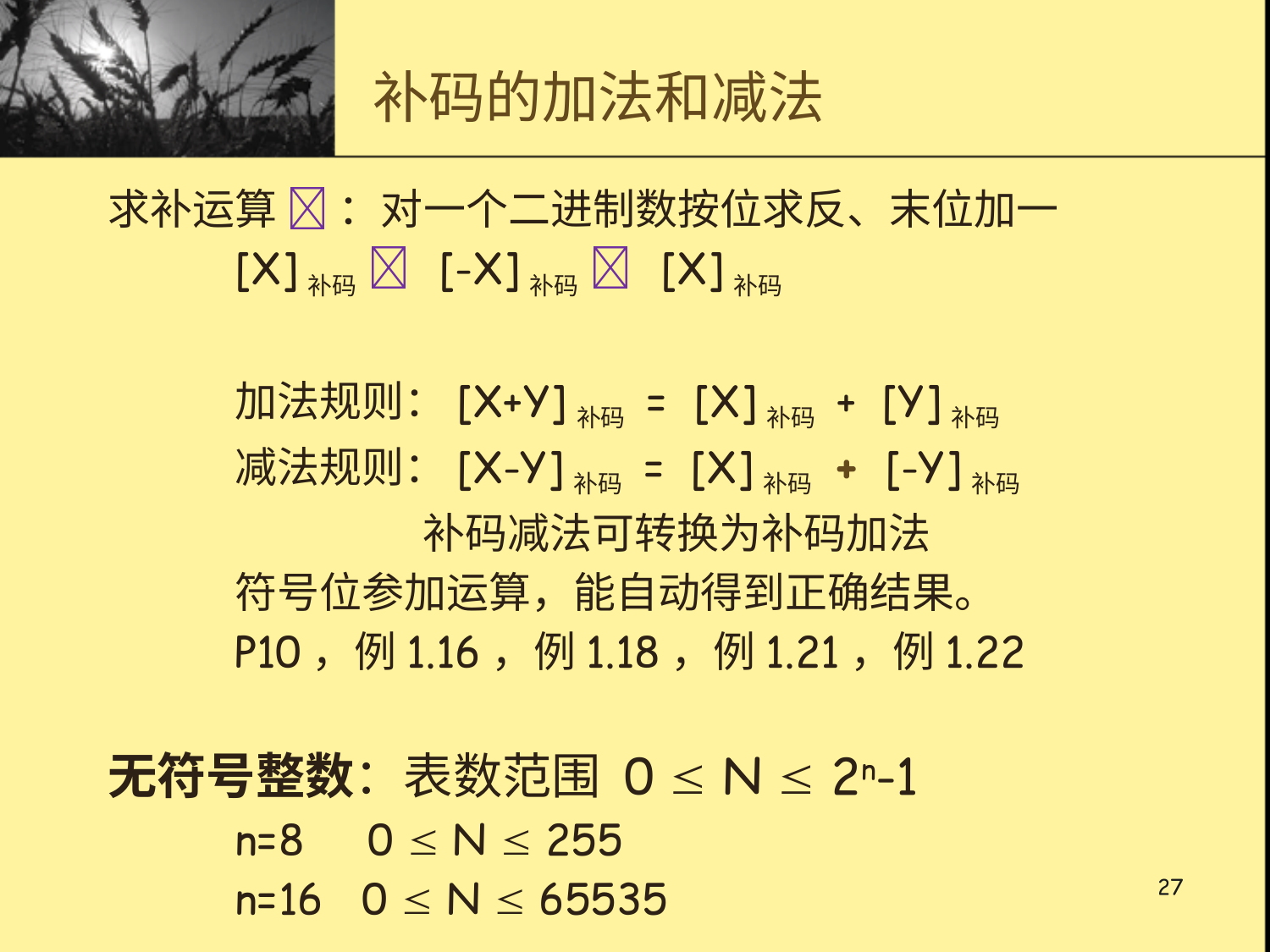

# 补码的加法和减法
求补运算 ⇒ ：对一个二进制数按位求反、末位加一
[X]补码  ⇒  [-X]补码  ⇒  [X]补码

加法规则：[X+Y]补码  =  [X]补码  +  [Y]补码
减法规则：[X-Y]补码  =  [X]补码  +  [-Y]补码
                                补码减法可转换为补码加法
符号位参加运算，能自动得到正确结果。
P10，例1.16，例1.18，例1.21，例1.22

无符号整数：表数范围 0 ≤ N ≤ 2n-1
n=8     0 ≤ N ≤ 255
n=16   0 ≤ N ≤ 65535
27